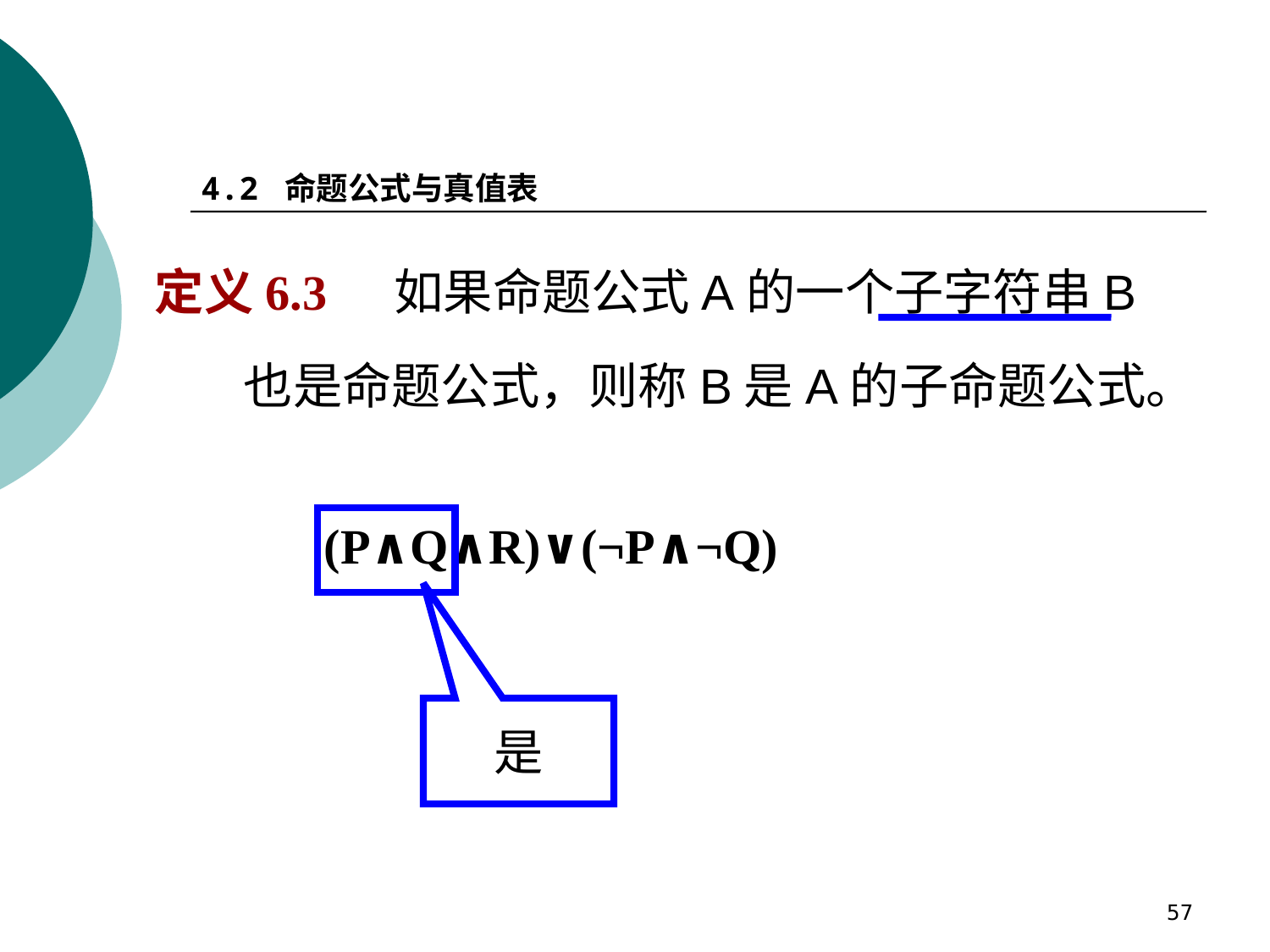

4.2 命题公式与真值表
定义6.3    如果命题公式A的一个子字符串B
       也是命题公式，则称B是A的子命题公式。

          (P∧Q∧R)∨(¬P∧¬Q)

是
57